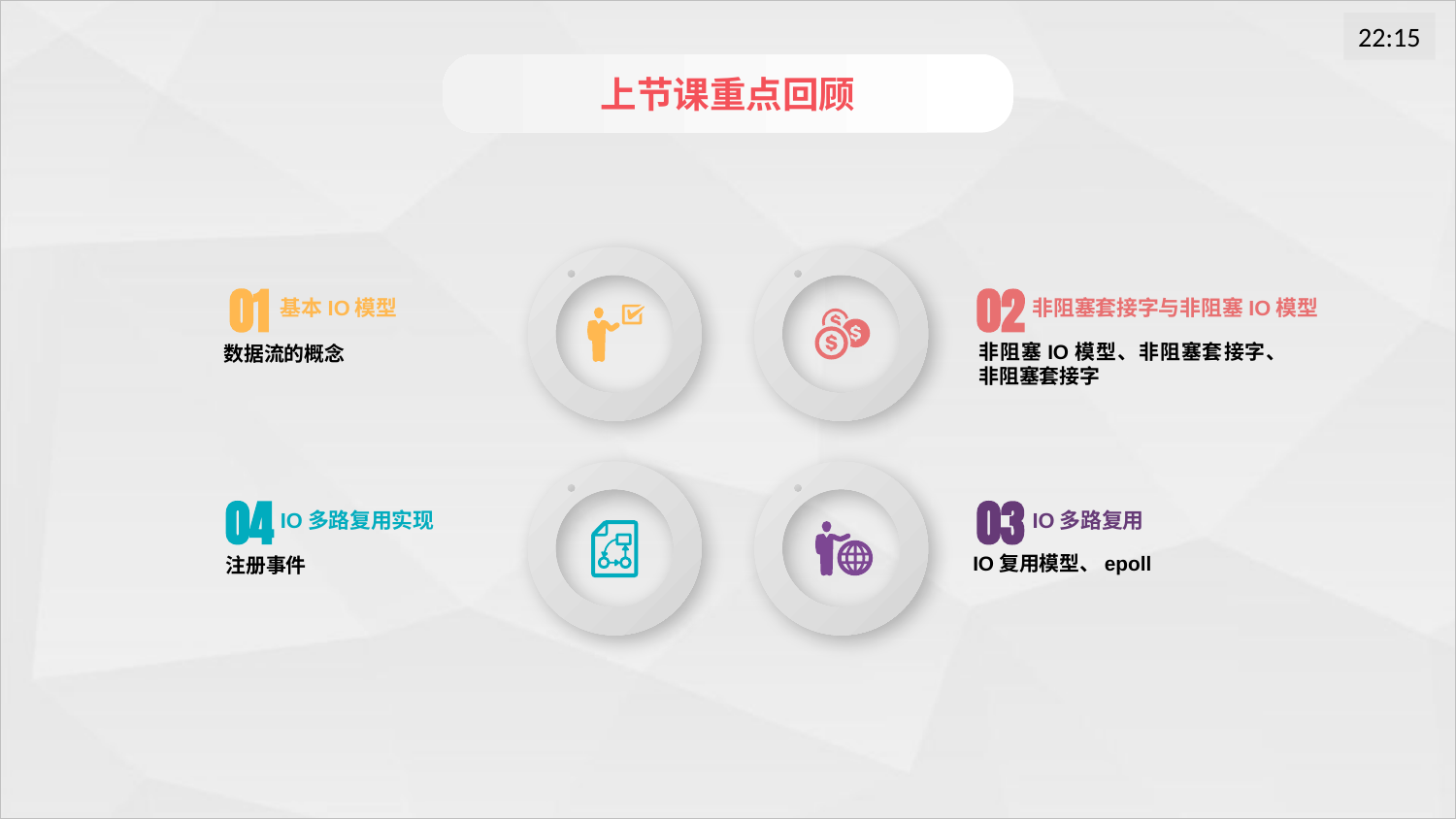

上节课重点回顾

01
基本IO模型
数据流的概念
02
非阻塞套接字与非阻塞IO模型
非阻塞IO模型、非阻塞套接字、非阻塞套接字

04
IO多路复用实现
注册事件
03
IO多路复用
IO复用模型、epoll